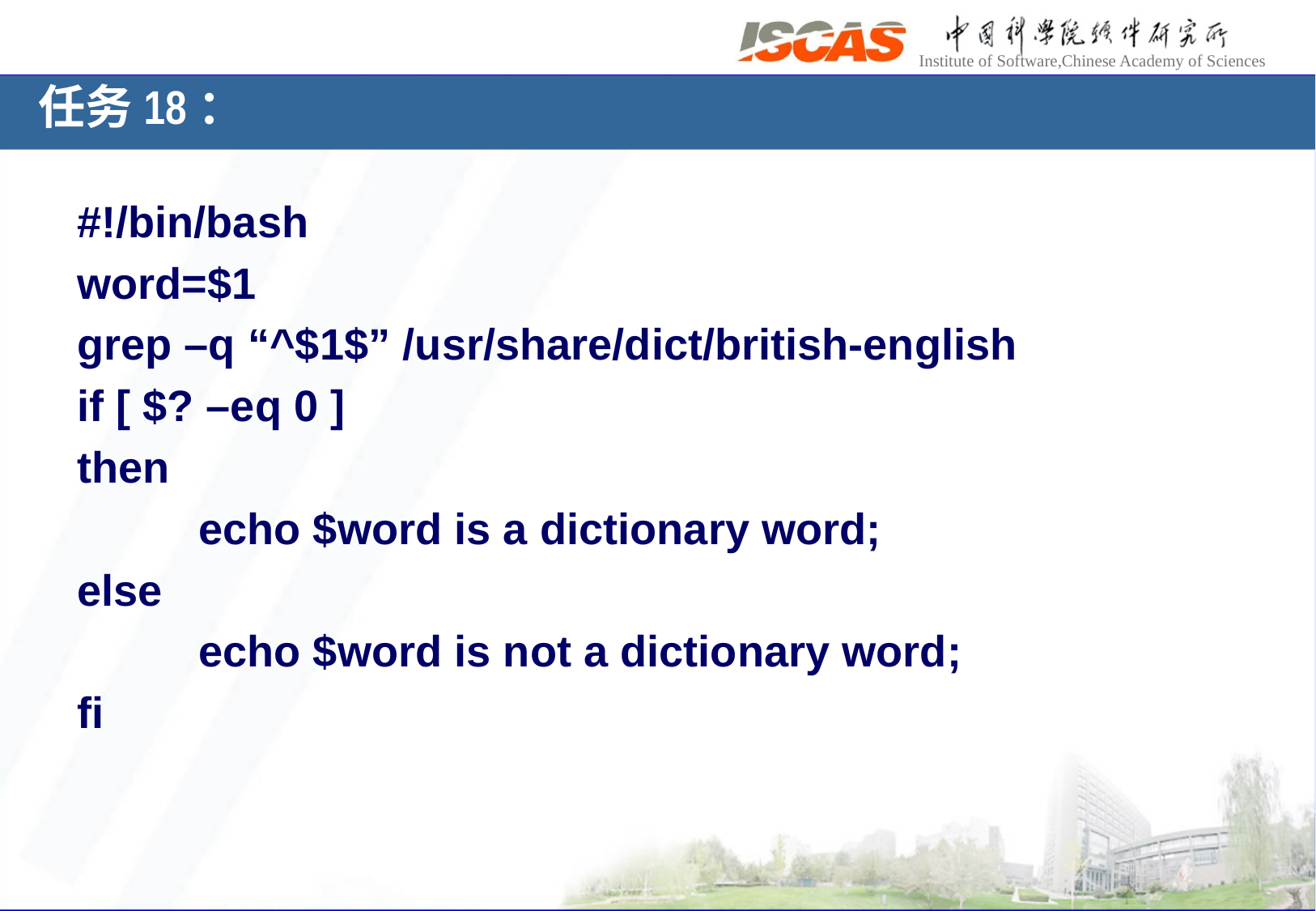

# 任务18：
#!/bin/bash
word=$1
grep –q “^$1$” /usr/share/dict/british-english
if [ $? –eq 0 ]
then
	echo $word is a dictionary word;
else
	echo $word is not a dictionary word;
fi